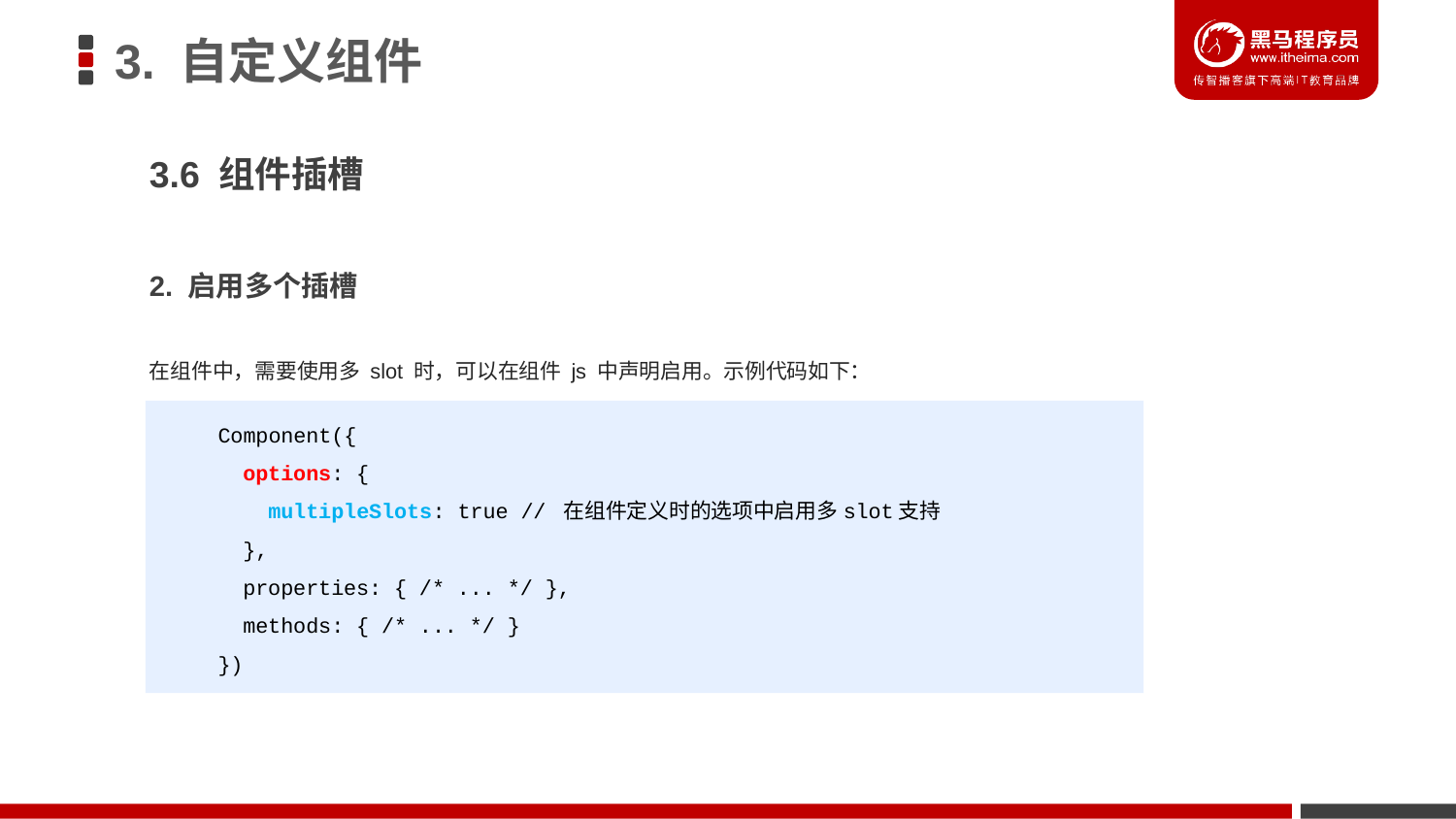

# 3. 自定义组件
3.6 组件插槽
2. 启用多个插槽
在组件中，需要使用多 slot 时，可以在组件 js 中声明启用。示例代码如下：

Component({
  options: {
    multipleSlots: true // 在组件定义时的选项中启用多slot支持
  },
  properties: { /* ... */ },
  methods: { /* ... */ }
})